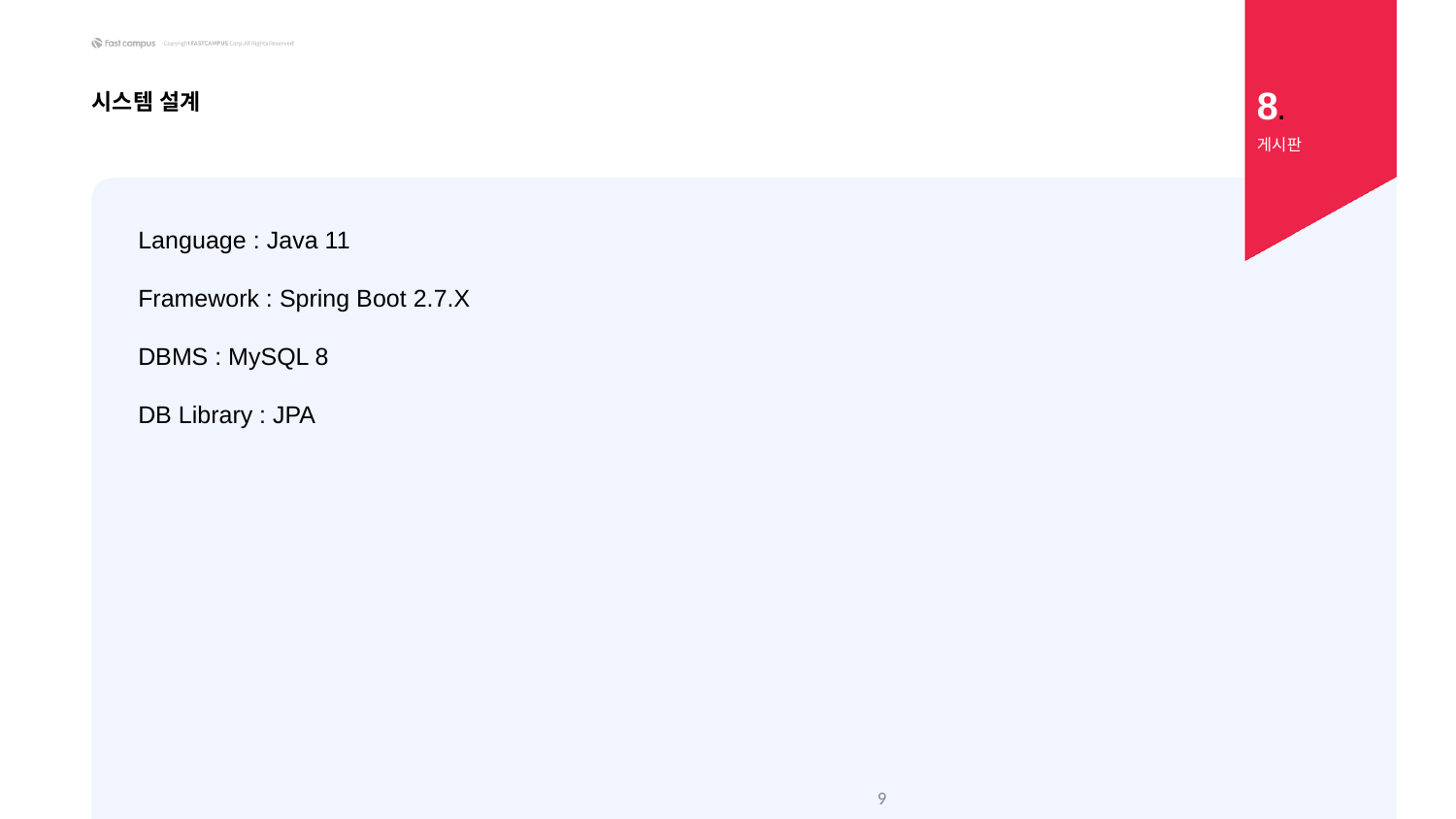

8.
시스템 설계

게시판
Language : Java 11

Framework : Spring Boot 2.7.X
DBMS : MySQL 8
DB Library : JPA

9